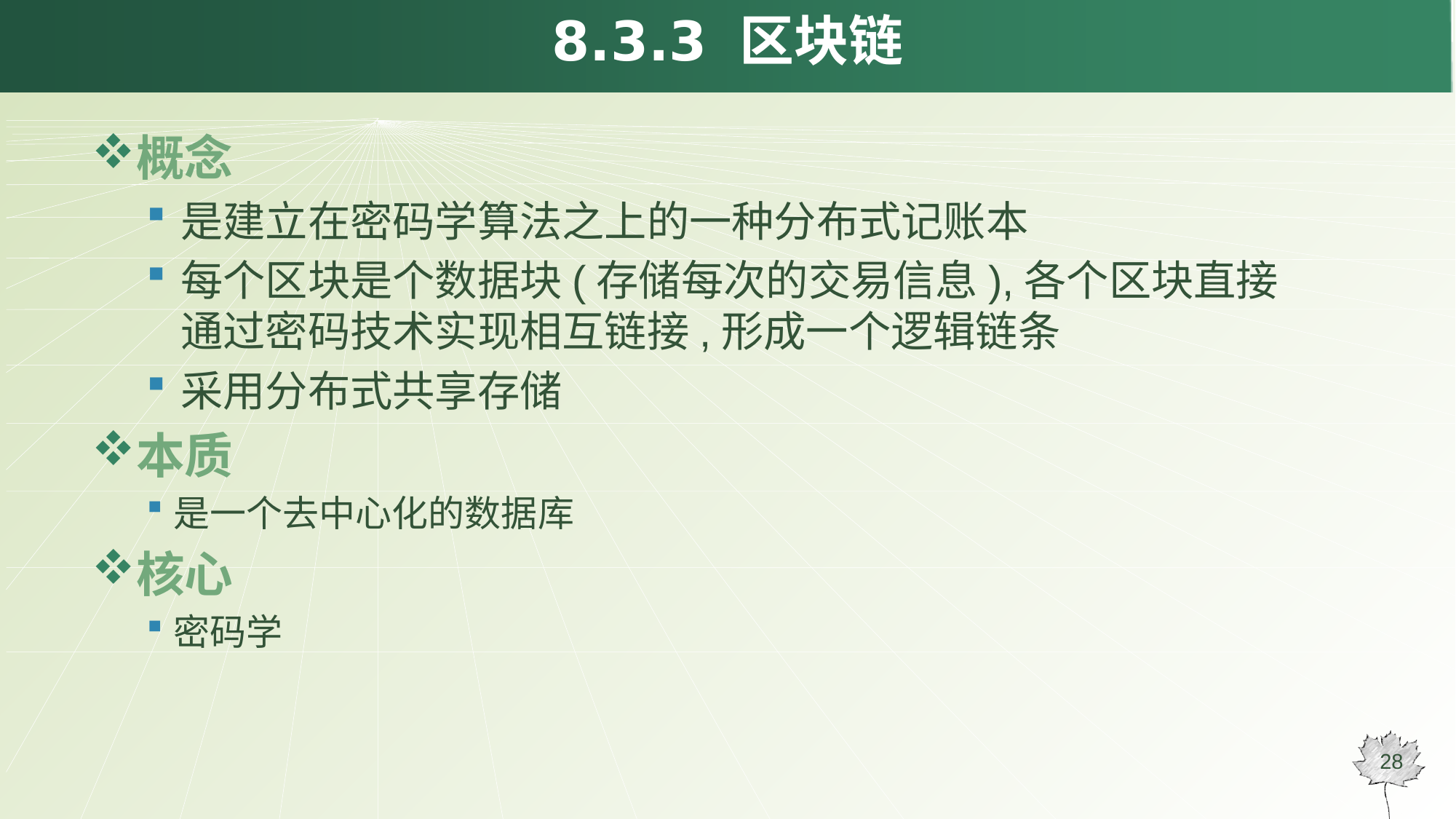

# 8.3.3 区块链
概念
是建立在密码学算法之上的一种分布式记账本
每个区块是个数据块(存储每次的交易信息),各个区块直接通过密码技术实现相互链接,形成一个逻辑链条
采用分布式共享存储
本质
是一个去中心化的数据库
核心
密码学

28